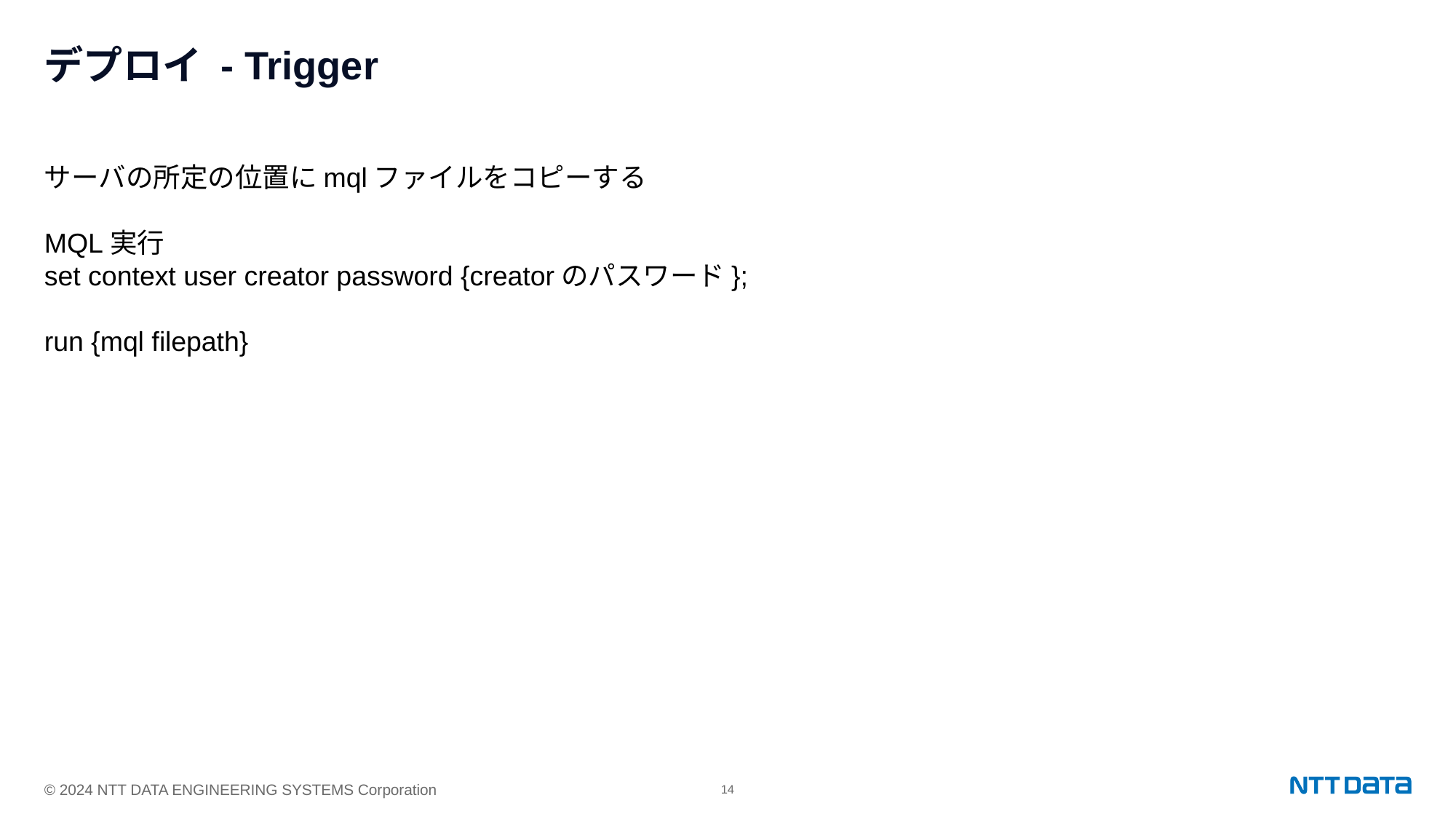

# デプロイ - Trigger
サーバの所定の位置にmqlファイルをコピーする

MQL実行
set context user creator password {creatorのパスワード};

run {mql filepath}